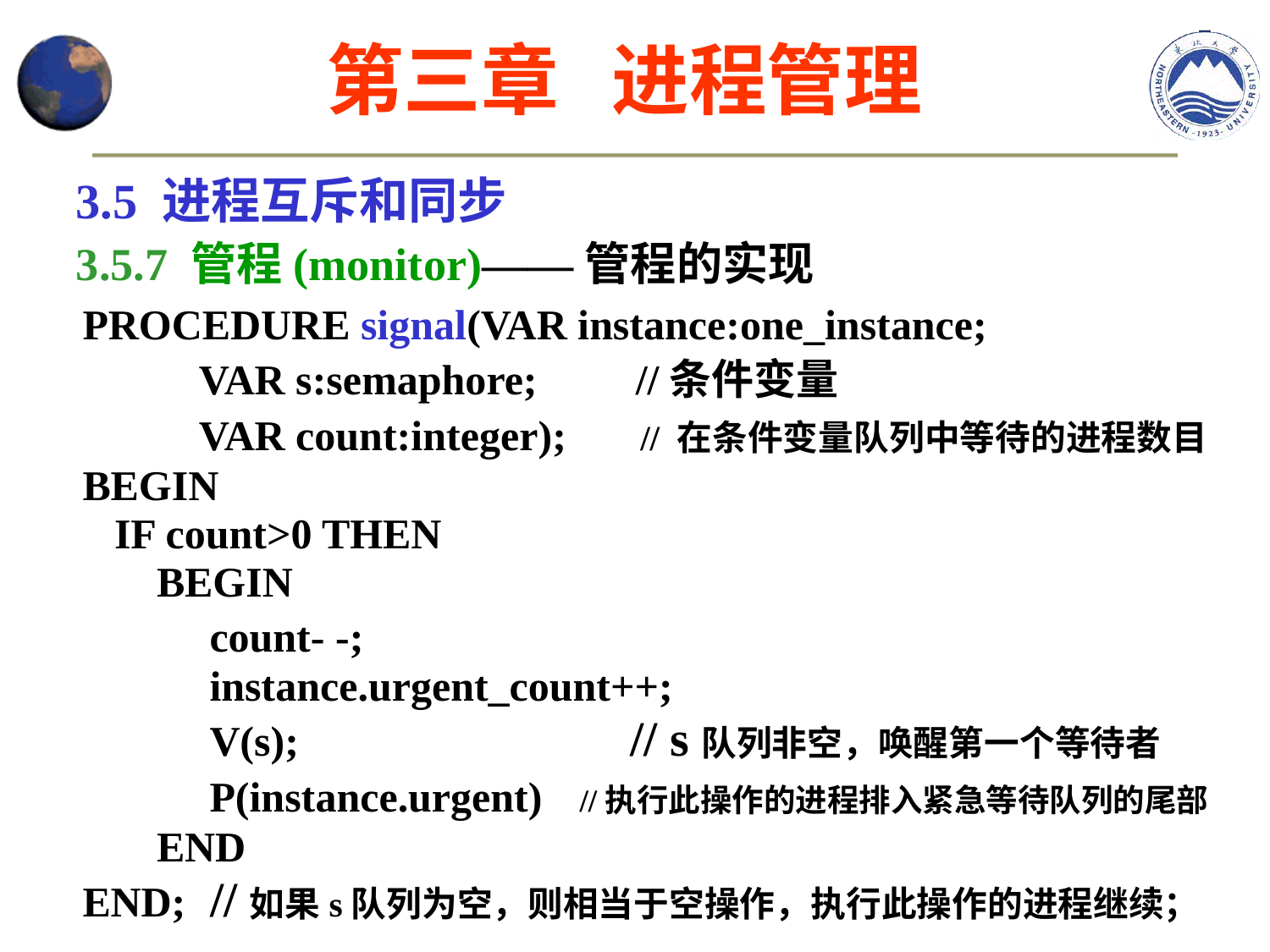

第三章   进程管理
3.5 进程互斥和同步
3.5.7 管程(monitor)——管程的实现
PROCEDURE signal(VAR instance:one_instance;
           VAR s:semaphore;        //条件变量
           VAR count:integer);      // 在条件变量队列中等待的进程数目
BEGIN
   IF count>0 THEN
       BEGIN
            count- -;
            instance.urgent_count++;
            V(s);                           // s队列非空，唤醒第一个等待者
            P(instance.urgent)   //执行此操作的进程排入紧急等待队列的尾部
       END
END;  //如果s队列为空，则相当于空操作，执行此操作的进程继续；